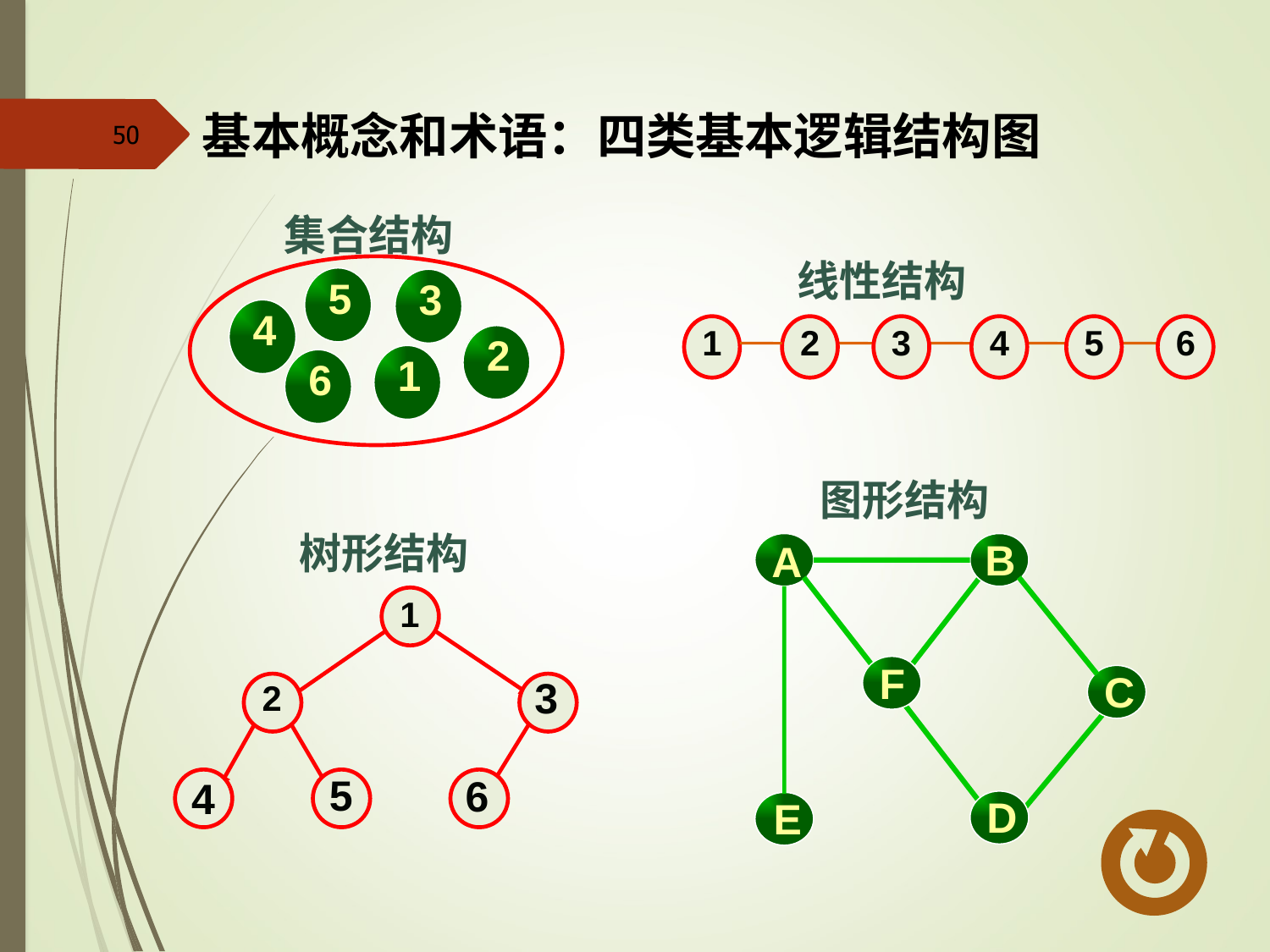

基本概念和术语：四类基本逻辑结构图
50
集合结构

5
3

4

2

1

6

线性结构
1
2
3
4
5
6

图形结构

树形结构
1

3
2

5
6
4

B
A

F

C

D
E